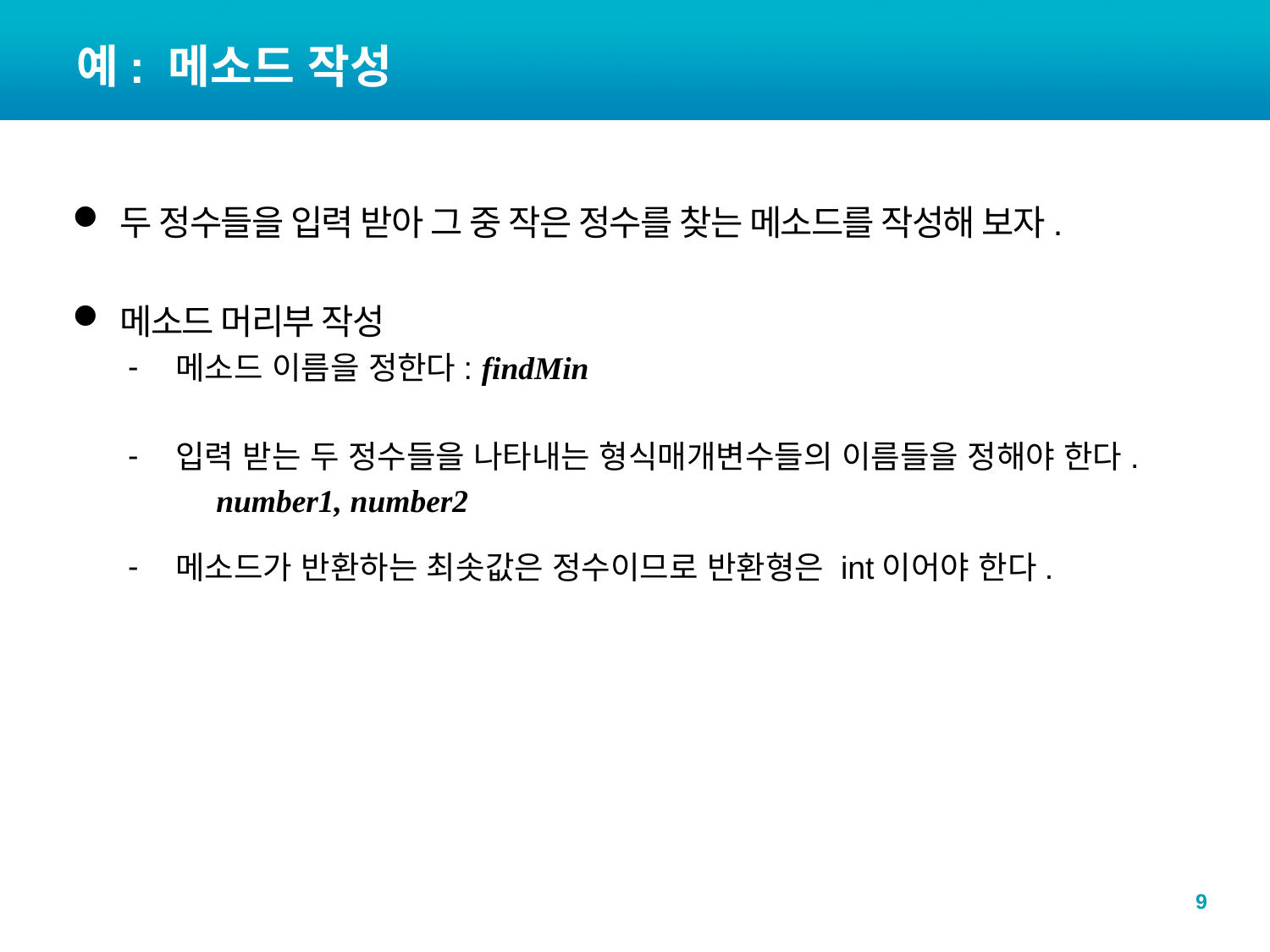

# 예: 메소드 작성

두 정수들을 입력 받아 그 중 작은 정수를 찾는 메소드를 작성해 보자.

메소드 머리부 작성
메소드 이름을 정한다: findMin

입력 받는 두 정수들을 나타내는 형식매개변수들의 이름들을 정해야 한다.
           number1, number2

메소드가 반환하는 최솟값은 정수이므로 반환형은 int이어야 한다.